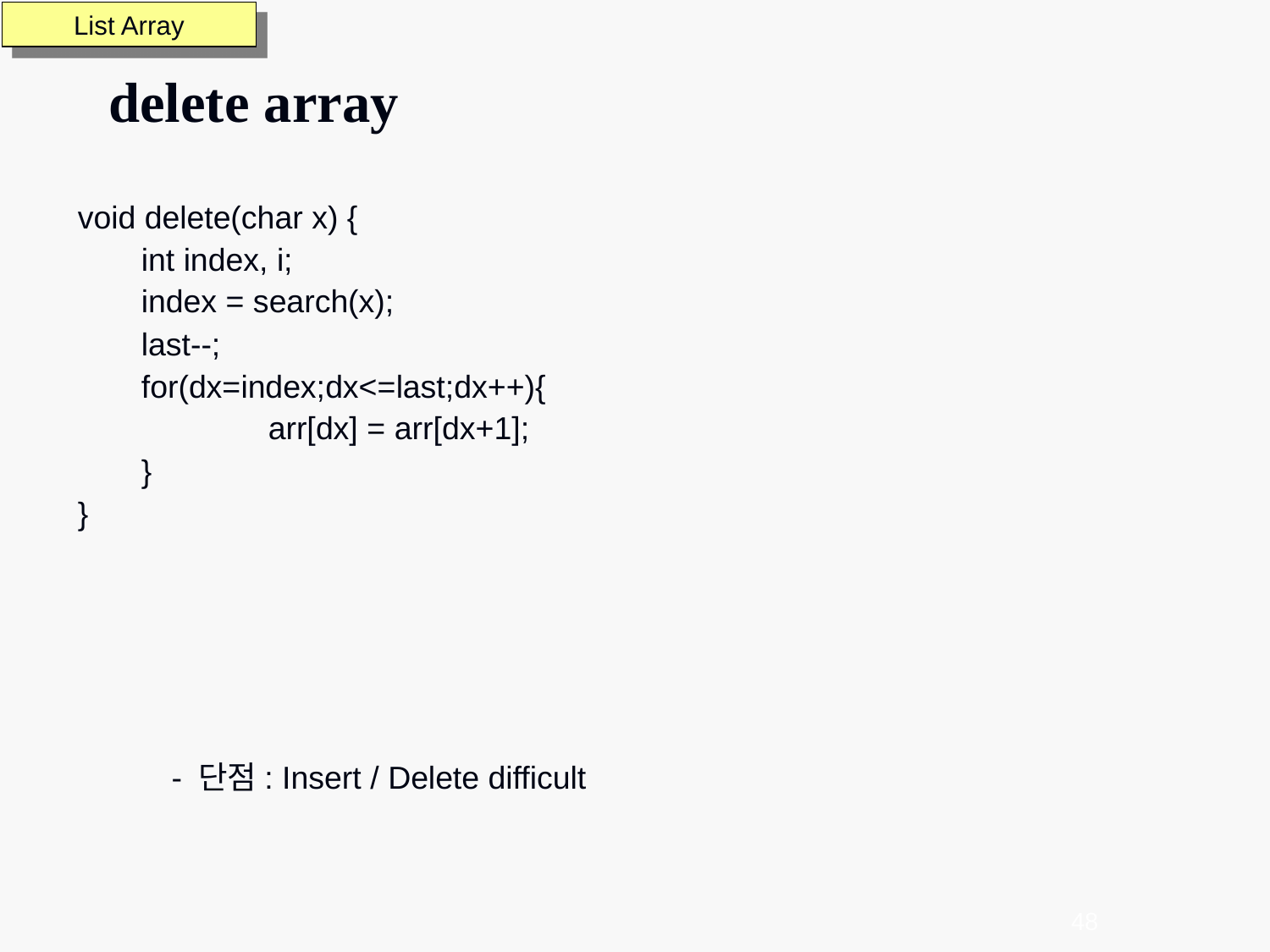

List Array
delete array
void delete(char x) {
	int index, i;
	index = search(x);
	last--;
	for(dx=index;dx<=last;dx++){
		arr[dx] = arr[dx+1];
	}
}

- 단점: Insert / Delete difficult

48